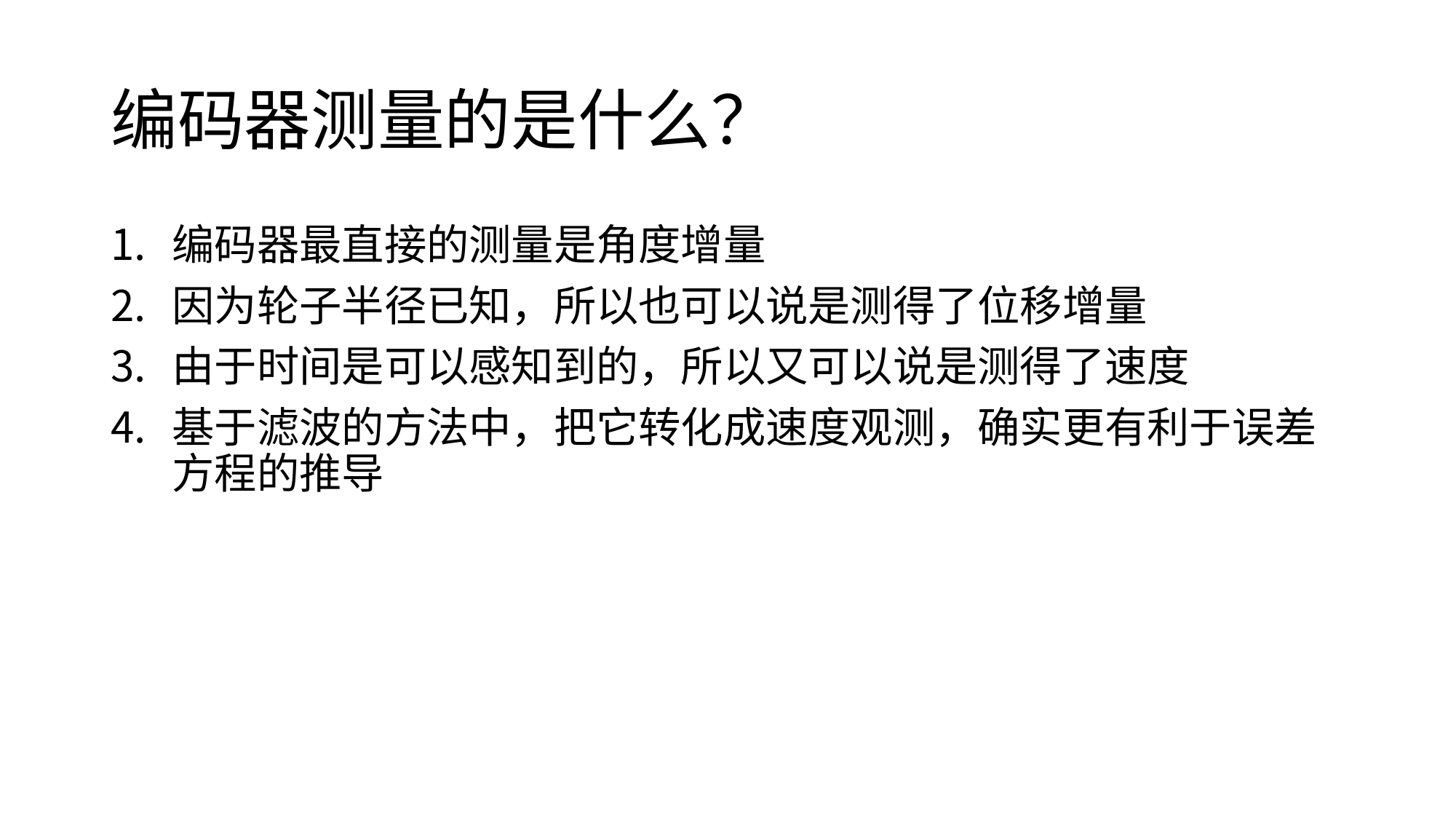

# 编码器测量的是什么？
编码器最直接的测量是角度增量
因为轮子半径已知，所以也可以说是测得了位移增量
由于时间是可以感知到的，所以又可以说是测得了速度
基于滤波的方法中，把它转化成速度观测，确实更有利于误差方程的推导